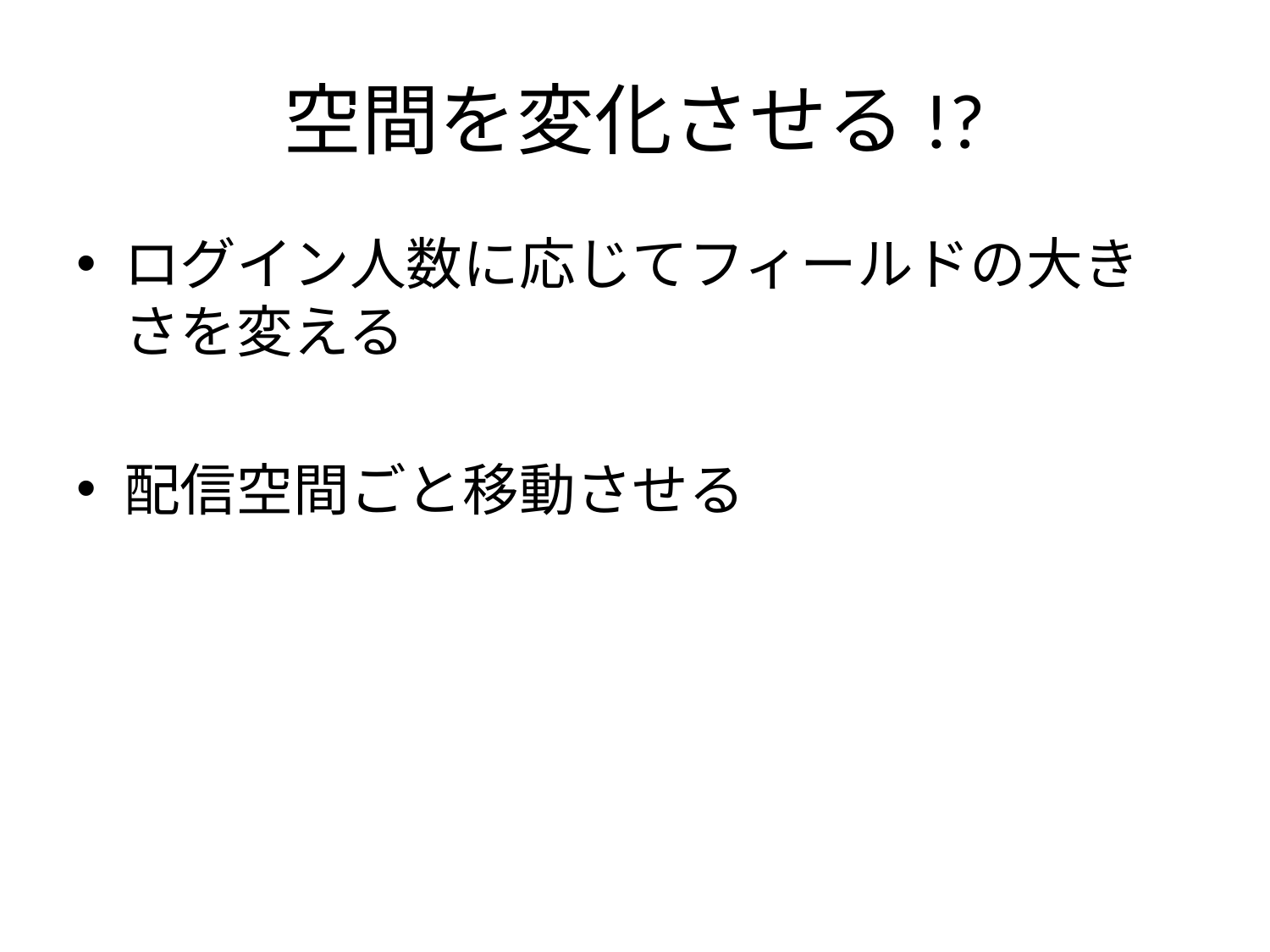

# 空間を変化させる!?
ログイン人数に応じてフィールドの大きさを変える

配信空間ごと移動させる